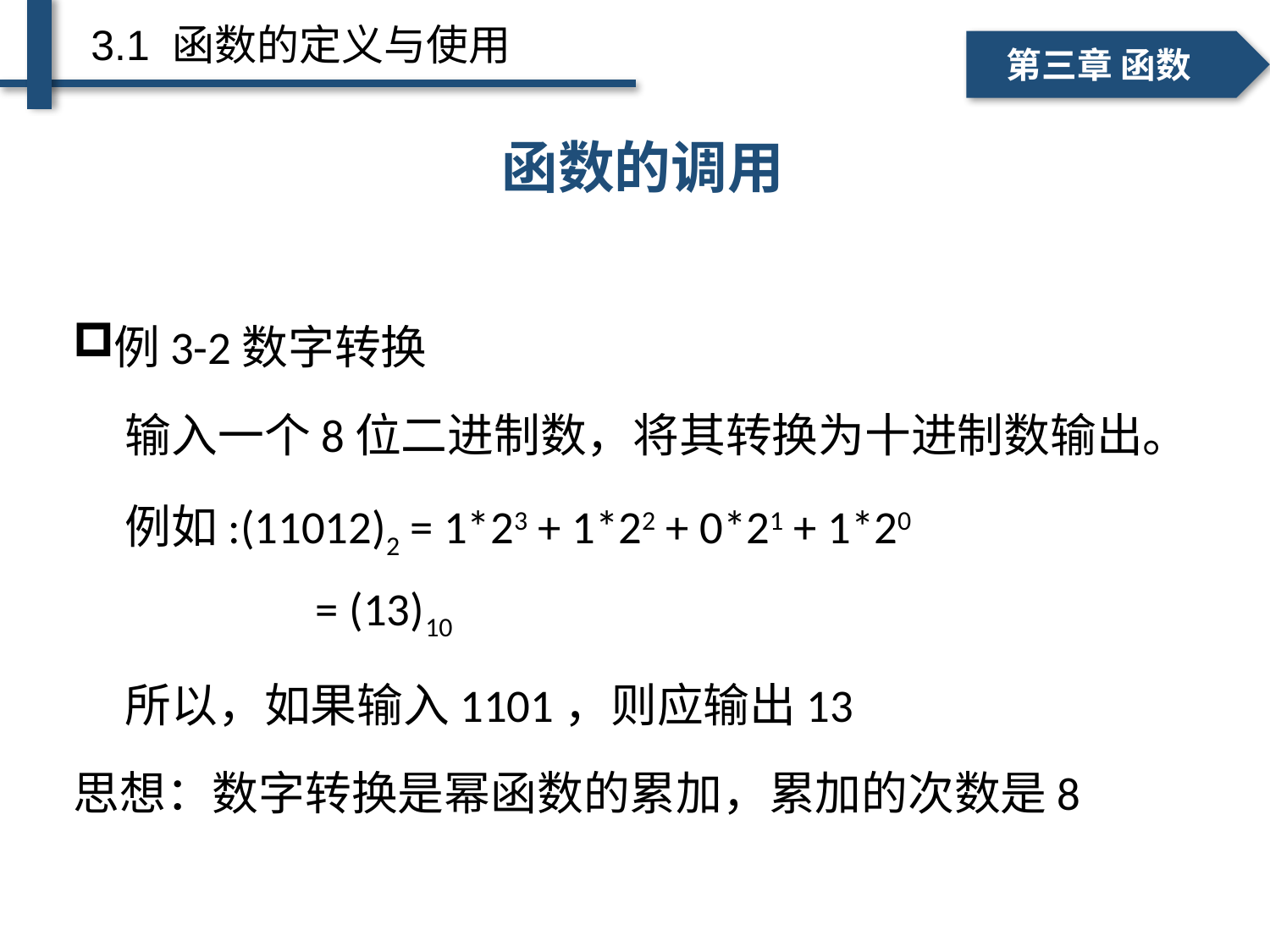

3.1 函数的定义与使用
一、个人简介
二、学术成绩

# 函数的调用
第三章 函数

函数的调用
函数的声明与使用
例3-2数字转换
    输入一个8位二进制数，将其转换为十进制数输出。
    例如:(11012)2 = 1*23 + 1*22 + 0*21 + 1*20
                       = (13)10
    所以，如果输入1101，则应输出13
思想：数字转换是幂函数的累加，累加的次数是8
13